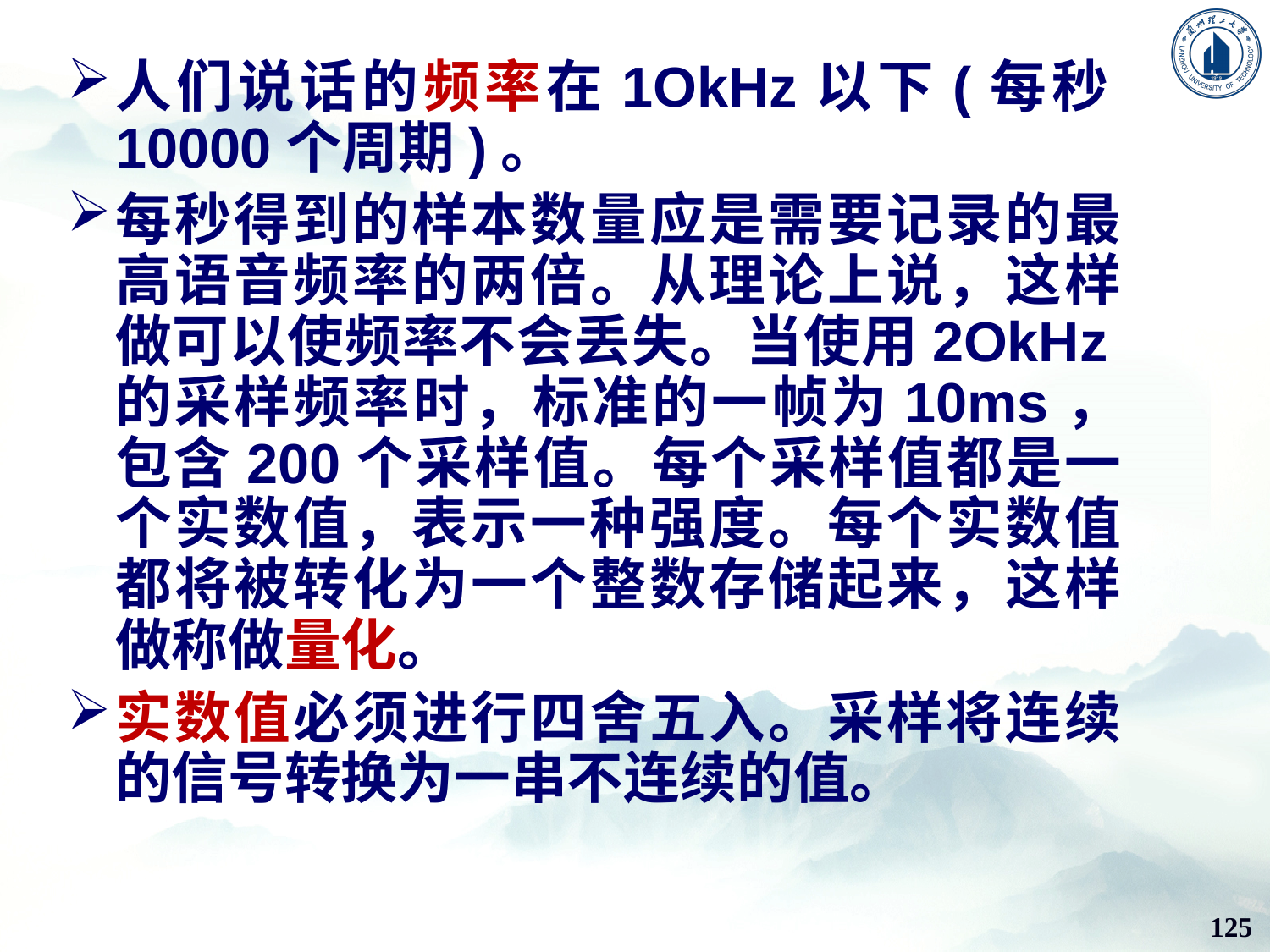

人们说话的频率在1OkHz以下(每秒10000个周期)。
每秒得到的样本数量应是需要记录的最高语音频率的两倍。从理论上说，这样做可以使频率不会丢失。当使用2OkHz的采样频率时，标准的一帧为10ms，包含200个采样值。每个采样值都是一个实数值，表示一种强度。每个实数值都将被转化为一个整数存储起来，这样做称做量化。
实数值必须进行四舍五入。采样将连续的信号转换为一串不连续的值。

125